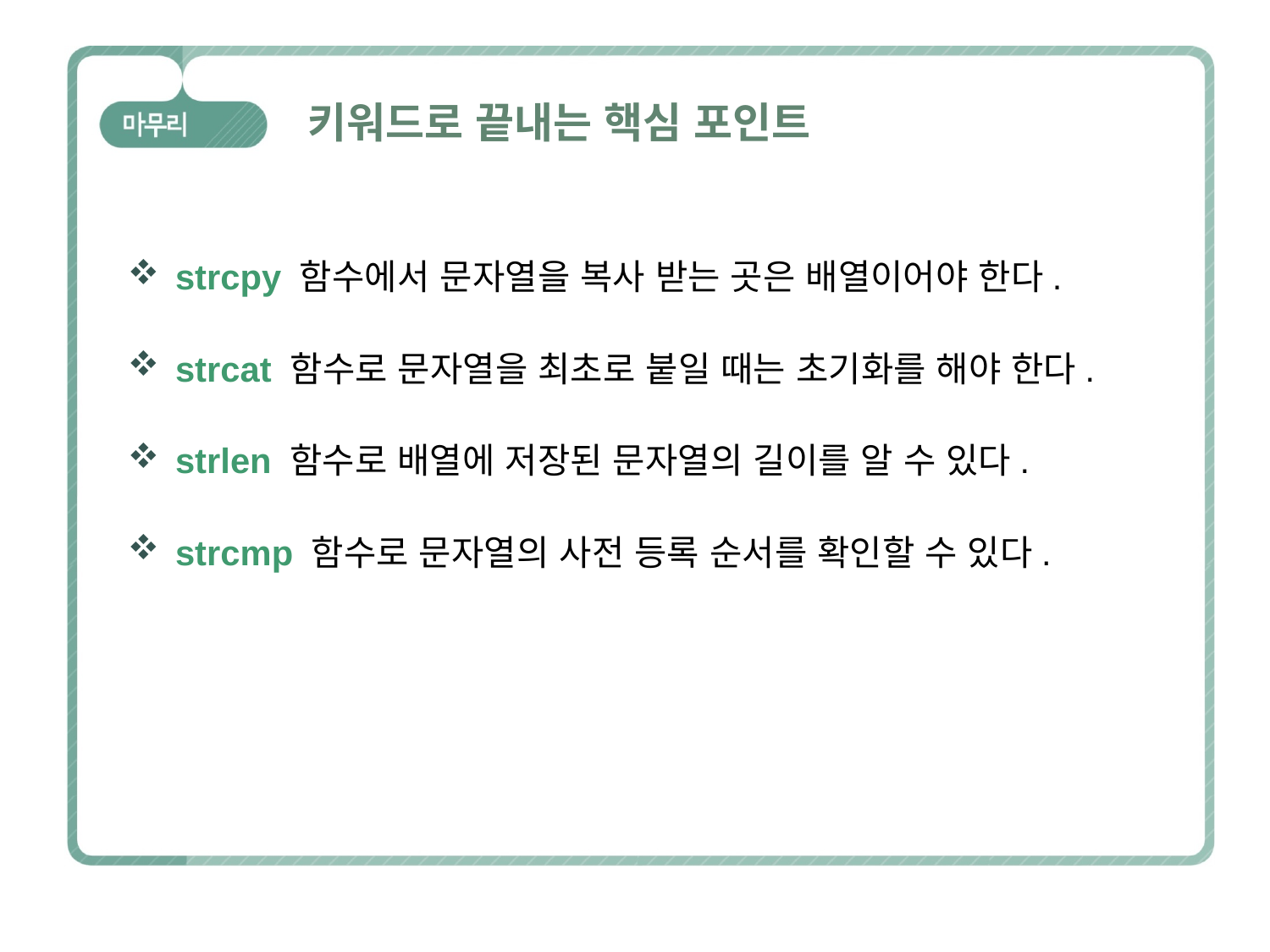

# 키워드로 끝내는 핵심 포인트
strcpy 함수에서 문자열을 복사 받는 곳은 배열이어야 한다.
strcat 함수로 문자열을 최초로 붙일 때는 초기화를 해야 한다.
strlen 함수로 배열에 저장된 문자열의 길이를 알 수 있다.
strcmp 함수로 문자열의 사전 등록 순서를 확인할 수 있다.